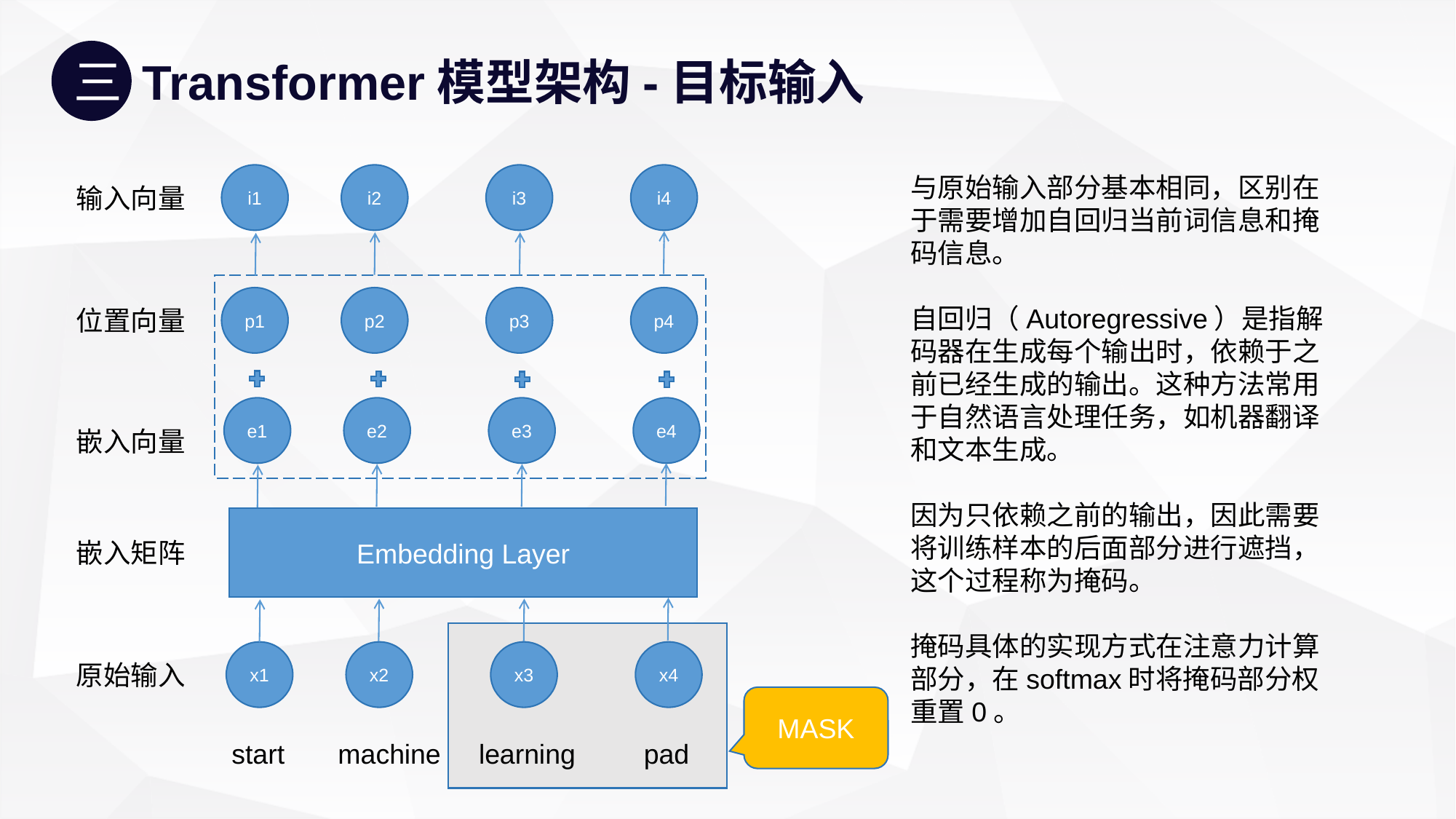

三
Transformer模型架构-目标输入
i1
i2
i3
i4
与原始输入部分基本相同，区别在于需要增加自回归当前词信息和掩码信息。

自回归（Autoregressive）是指解码器在生成每个输出时，依赖于之前已经生成的输出。这种方法常用于自然语言处理任务，如机器翻译和文本生成。

因为只依赖之前的输出，因此需要将训练样本的后面部分进行遮挡，这个过程称为掩码。

掩码具体的实现方式在注意力计算部分，在softmax时将掩码部分权重置0。
输入向量

p1
p2
p3
p4
位置向量

e1
e2
e3
e4
嵌入向量
Embedding Layer
嵌入矩阵

x1
x2
x3
x4
原始输入
MASK
   start       machine     learning         pad